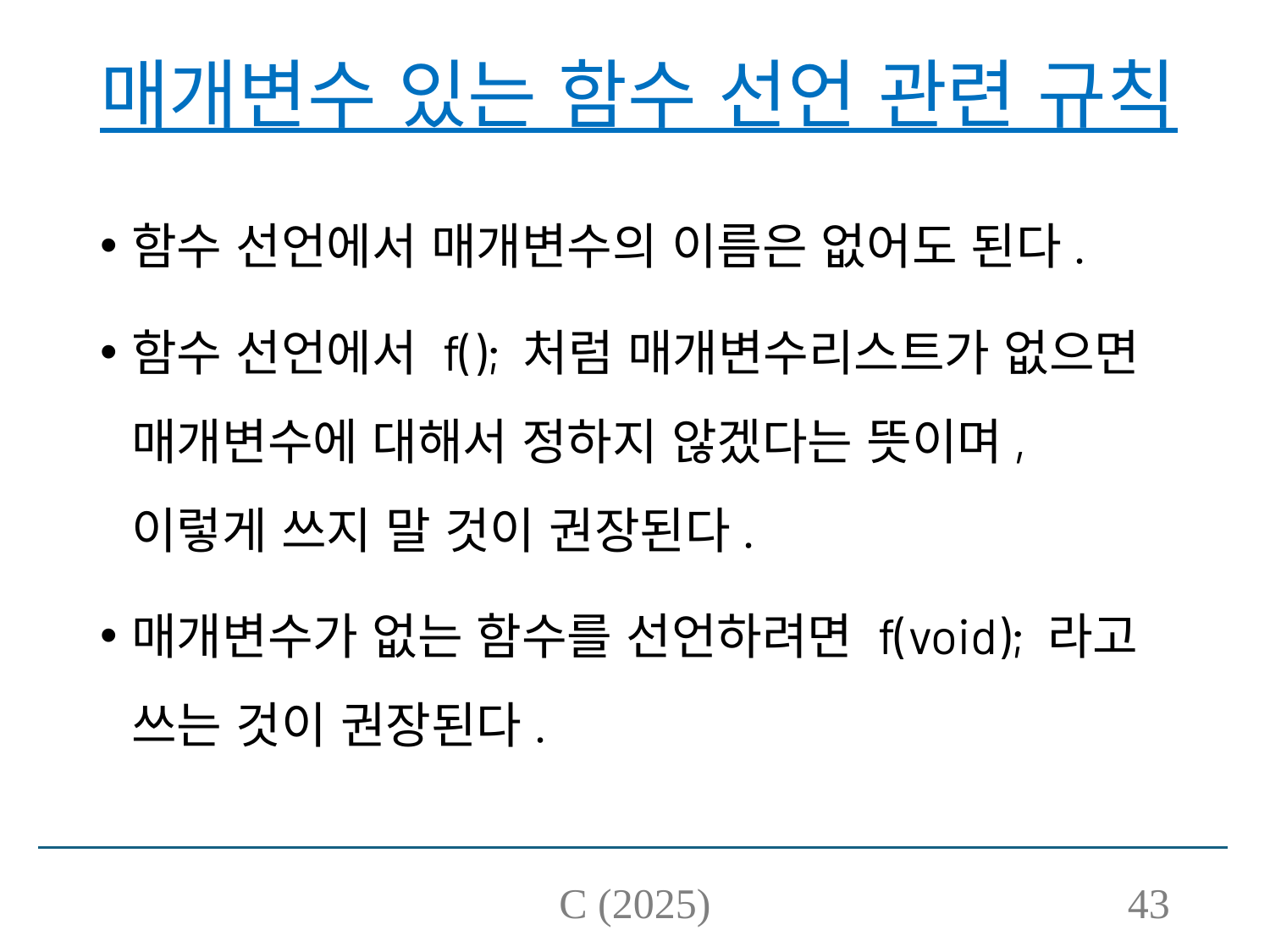

# 매개변수 있는 함수 선언 관련 규칙
함수 선언에서 매개변수의 이름은 없어도 된다.
함수 선언에서 f(); 처럼 매개변수리스트가 없으면 매개변수에 대해서 정하지 않겠다는 뜻이며, 이렇게 쓰지 말 것이 권장된다.
매개변수가 없는 함수를 선언하려면 f(void); 라고 쓰는 것이 권장된다.

C (2025)
43